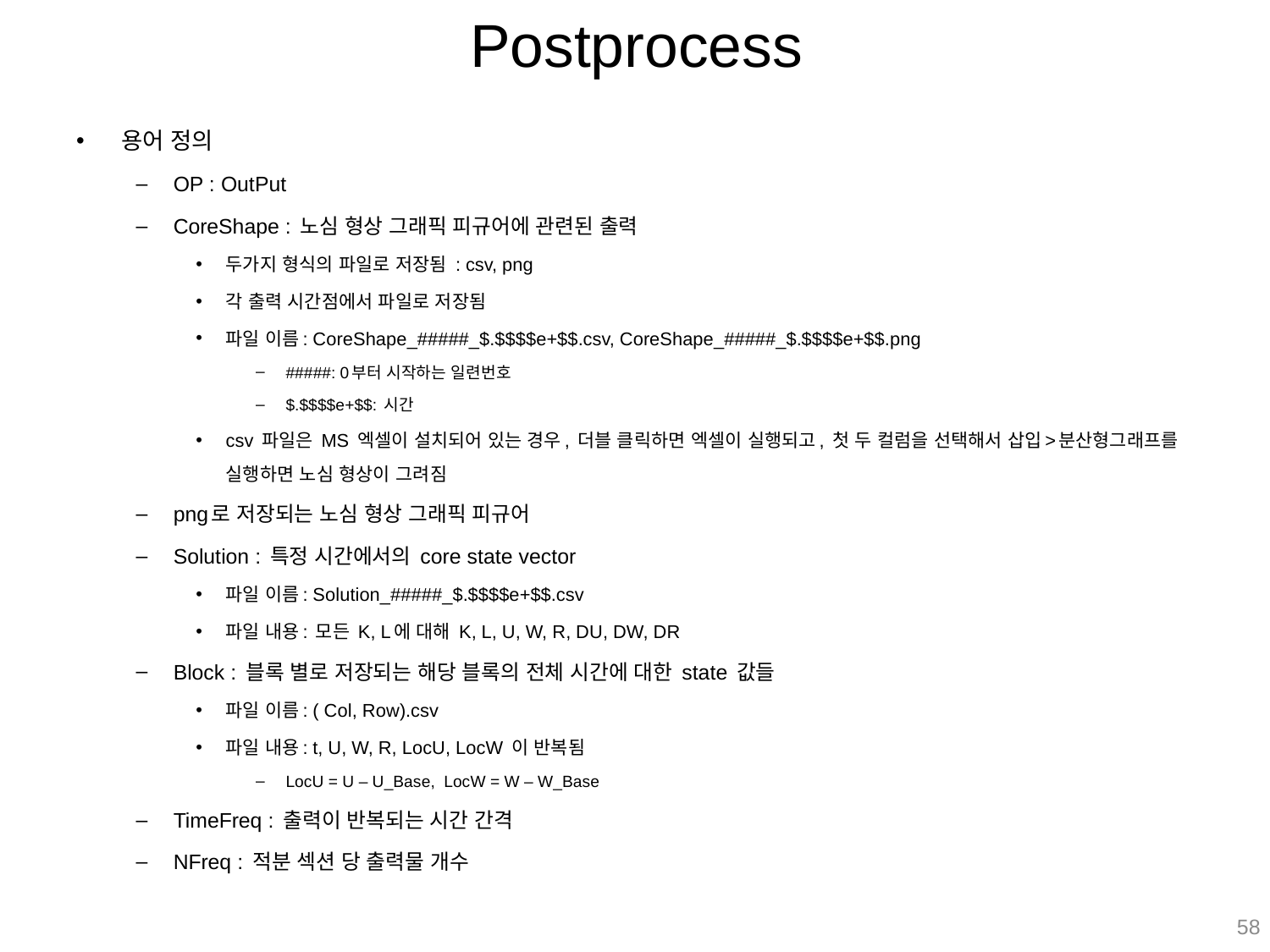

# Postprocess
용어 정의
OP : OutPut
CoreShape : 노심 형상 그래픽 피규어에 관련된 출력
두가지 형식의 파일로 저장됨 : csv, png
각 출력 시간점에서 파일로 저장됨
파일 이름: CoreShape_#####_$.$$$$e+$$.csv, CoreShape_#####_$.$$$$e+$$.png
#####: 0부터 시작하는 일련번호
$.$$$$e+$$: 시간
csv 파일은 MS 엑셀이 설치되어 있는 경우, 더블 클릭하면 엑셀이 실행되고, 첫 두 컬럼을 선택해서 삽입>분산형그래프를 실행하면 노심 형상이 그려짐
png로 저장되는 노심 형상 그래픽 피규어
Solution : 특정 시간에서의 core state vector
파일 이름: Solution_#####_$.$$$$e+$$.csv
파일 내용: 모든 K, L에 대해 K, L, U, W, R, DU, DW, DR
Block : 블록 별로 저장되는 해당 블록의 전체 시간에 대한 state 값들
파일 이름: ( Col, Row).csv
파일 내용: t, U, W, R, LocU, LocW 이 반복됨
LocU = U – U_Base,  LocW = W – W_Base
TimeFreq : 출력이 반복되는 시간 간격
NFreq : 적분 섹션 당 출력물 개수
58